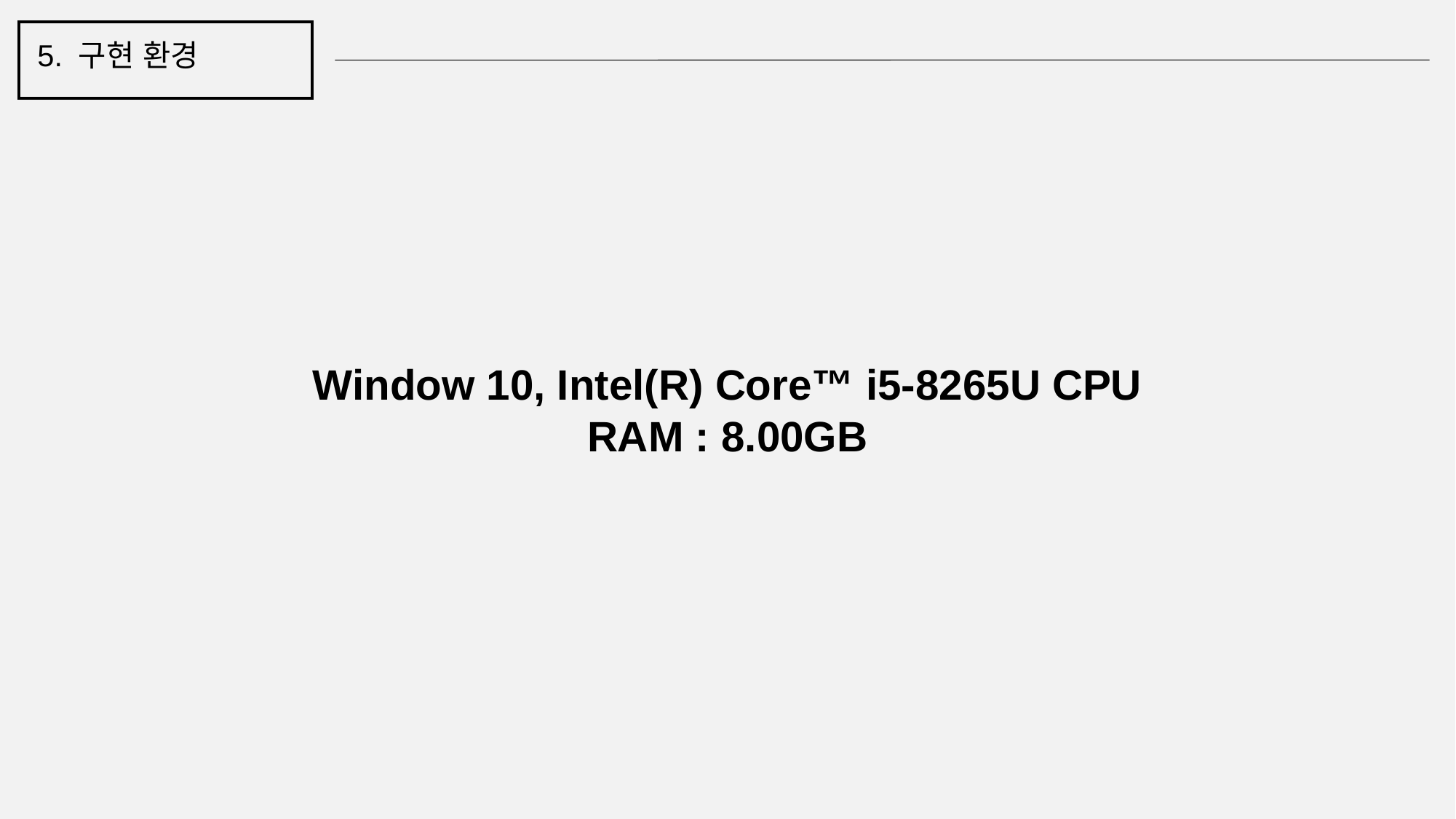

5. 구현 환경
Window 10, Intel(R) Core™ i5-8265U CPU
RAM : 8.00GB